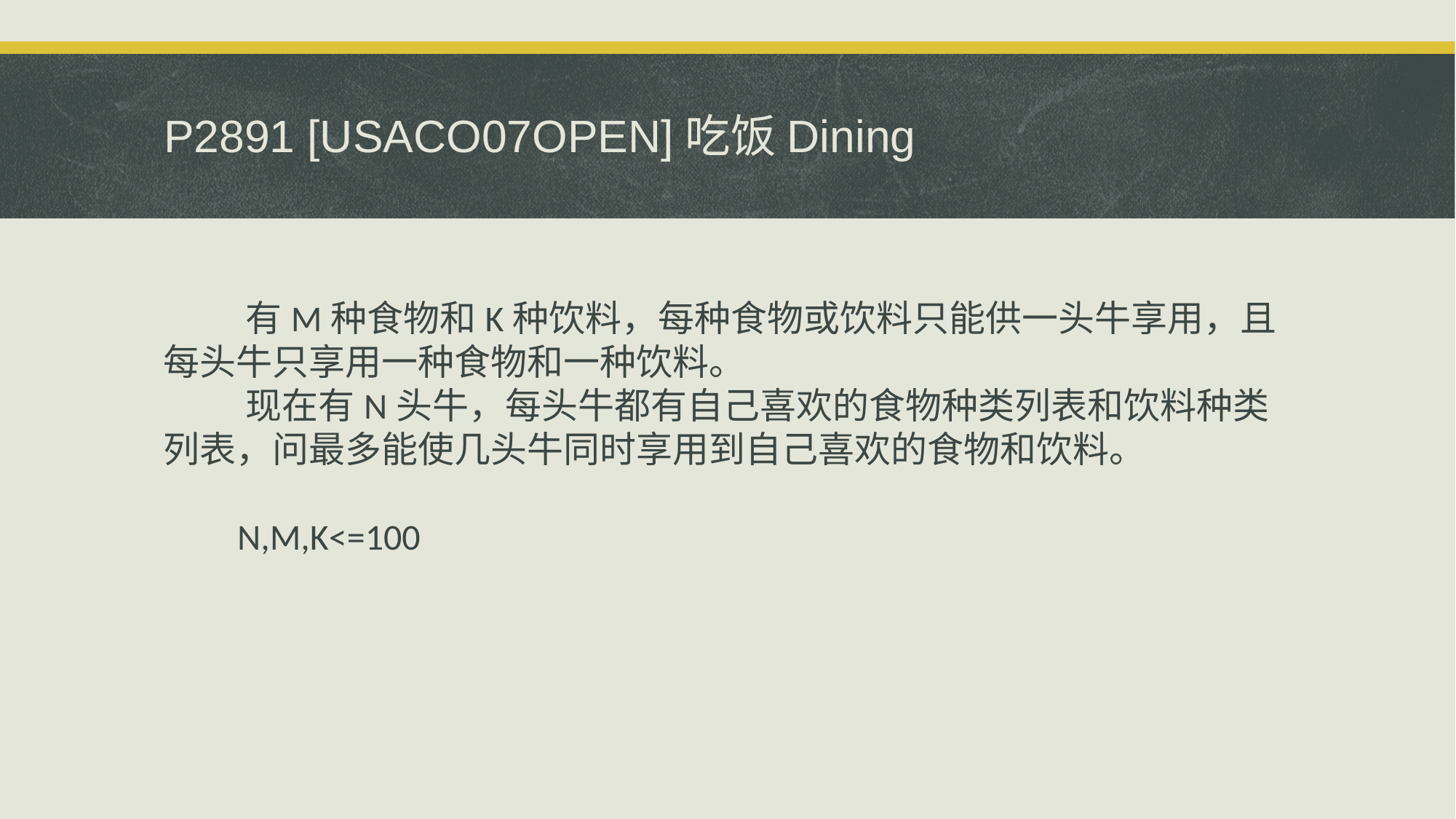

# P2891 [USACO07OPEN]吃饭Dining
         有M种食物和K种饮料，每种食物或饮料只能供一头牛享用，且每头牛只享用一种食物和一种饮料。
         现在有N头牛，每头牛都有自己喜欢的食物种类列表和饮料种类列表，问最多能使几头牛同时享用到自己喜欢的食物和饮料。

         N,M,K<=100